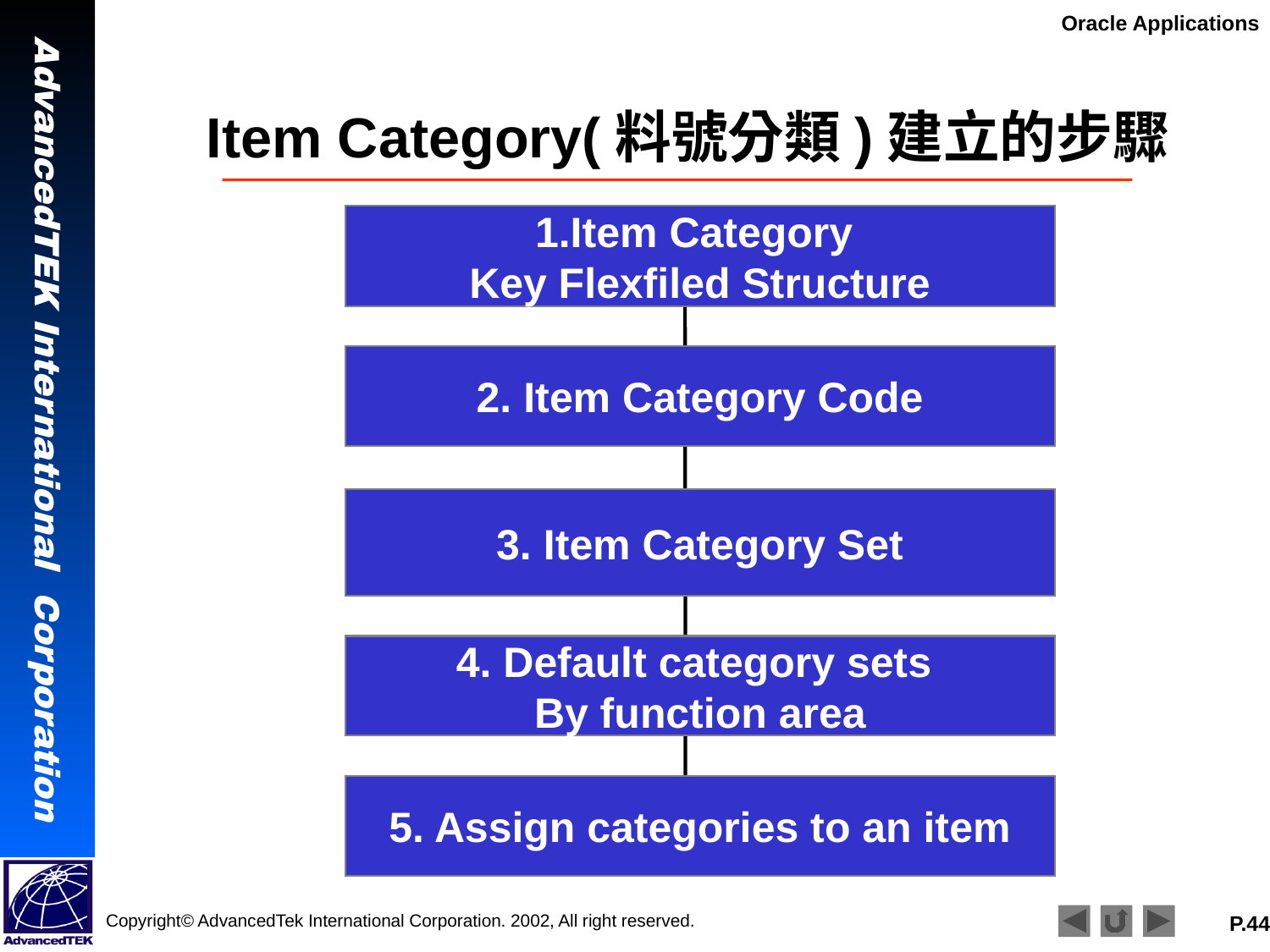

# Item Category(料號分類)建立的步驟
1.Item Category
Key Flexfiled Structure

2. Item Category Code
3. Item Category Set
4. Default category sets
By function area
5. Assign categories to an item